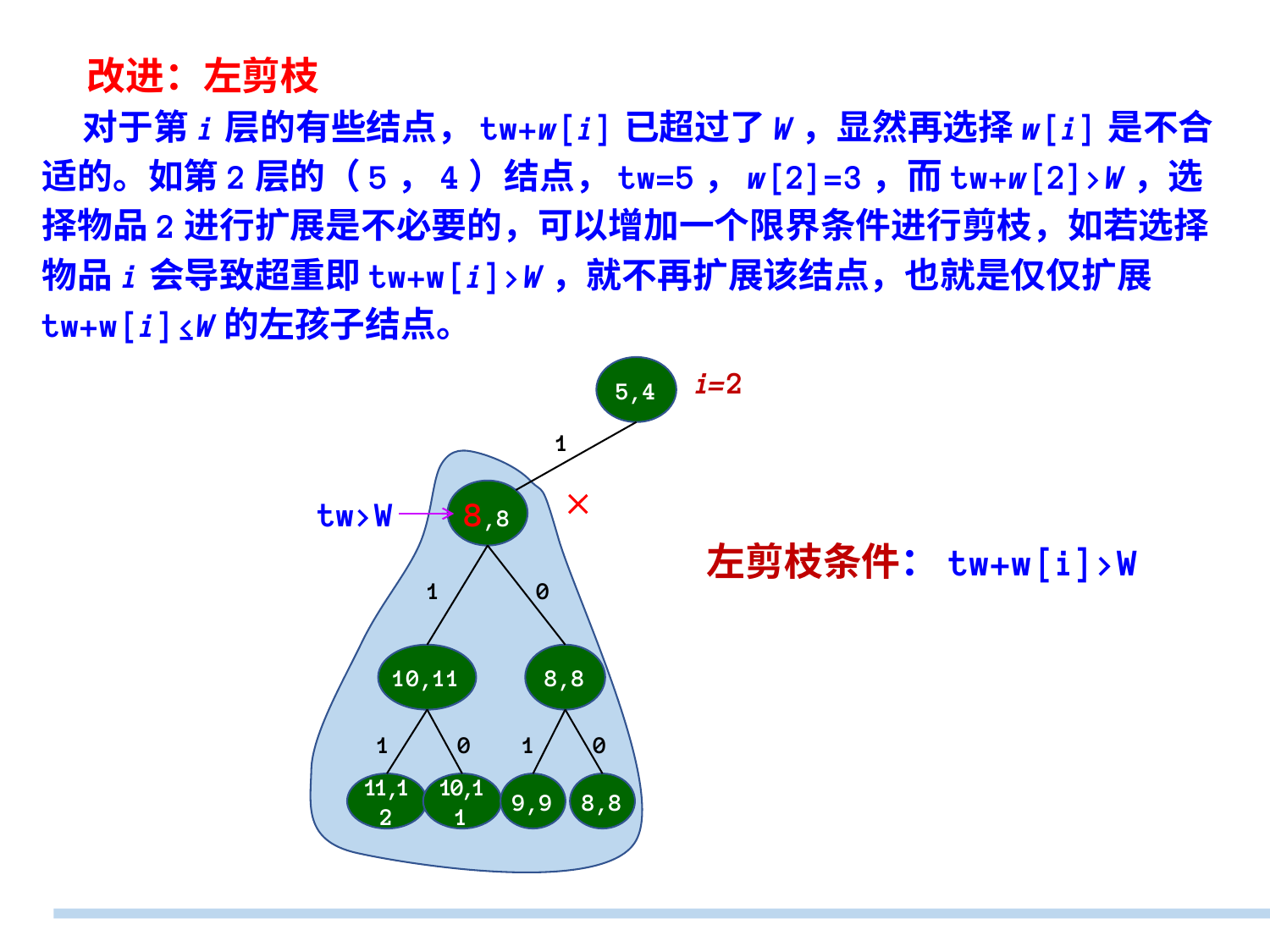

改进：左剪枝
    对于第i层的有些结点，tw+w[i]已超过了W，显然再选择w[i]是不合适的。如第2层的（5，4）结点，tw=5，w[2]=3，而tw+w[2]>W，选择物品2进行扩展是不必要的，可以增加一个限界条件进行剪枝，如若选择物品i会导致超重即tw+w[i]>W，就不再扩展该结点，也就是仅仅扩展tw+w[i]≤W的左孩子结点。
5,4
i=2

1

×
8,8
tw>W
左剪枝条件：tw+w[i]>W
1
0
10,11
8,8
1
0
1
0
11,12
10,11
9,9
8,8